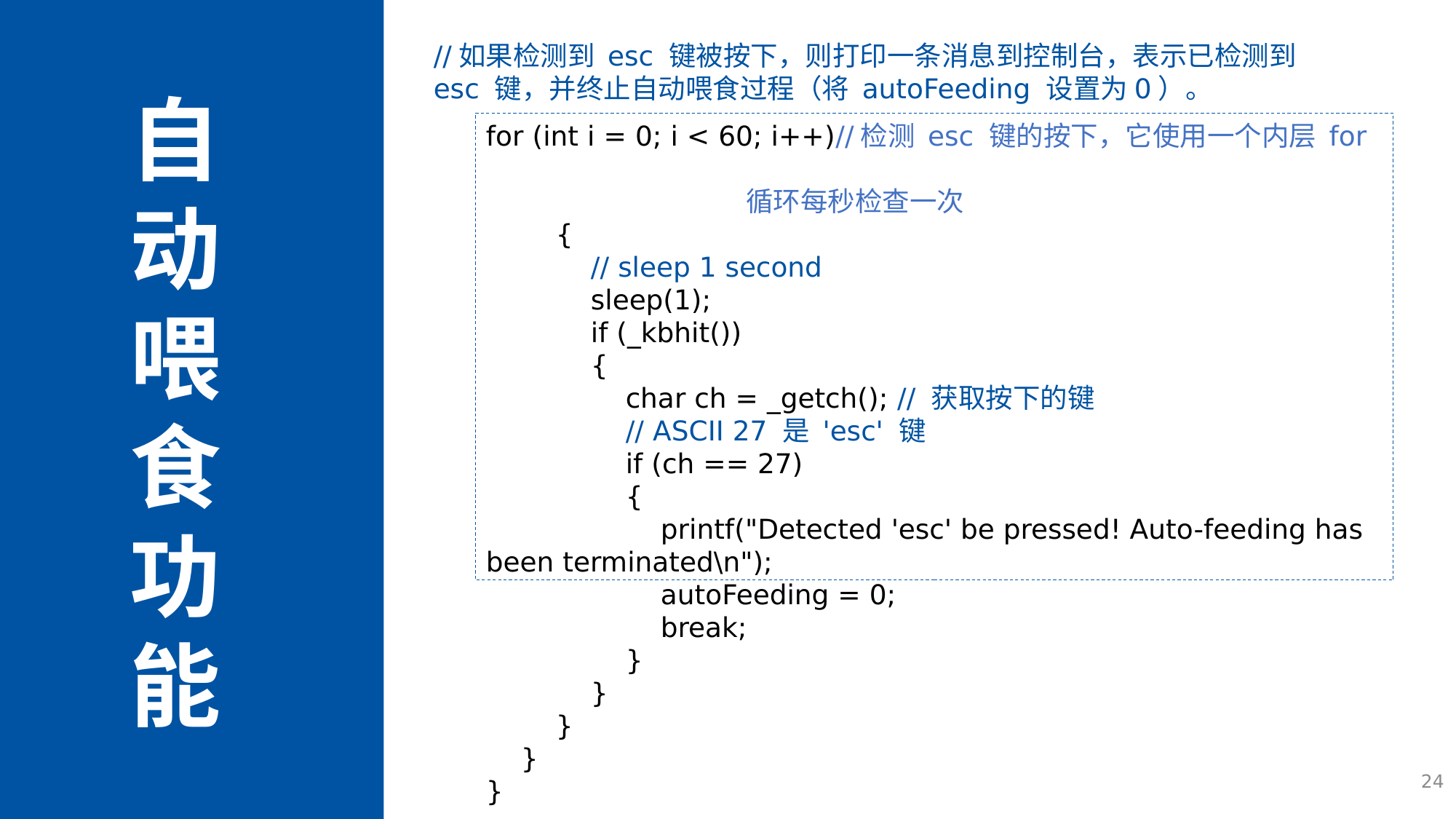

//如果检测到 esc 键被按下，则打印一条消息到控制台，表示已检测到 esc 键，并终止自动喂食过程（将 autoFeeding 设置为0）。

自动喂食功能
for (int i = 0; i < 60; i++)//检测 esc 键的按下，它使用一个内层 for
                                         循环每秒检查一次
        {
            // sleep 1 second
            sleep(1);
            if (_kbhit())
            {
                char ch = _getch(); // 获取按下的键
                // ASCII 27 是 'esc' 键
                if (ch == 27)
                {
                    printf("Detected 'esc' be pressed! Auto-feeding has been terminated\n");
                    autoFeeding = 0;
                    break;
                }
            }
        }
    }
}
24